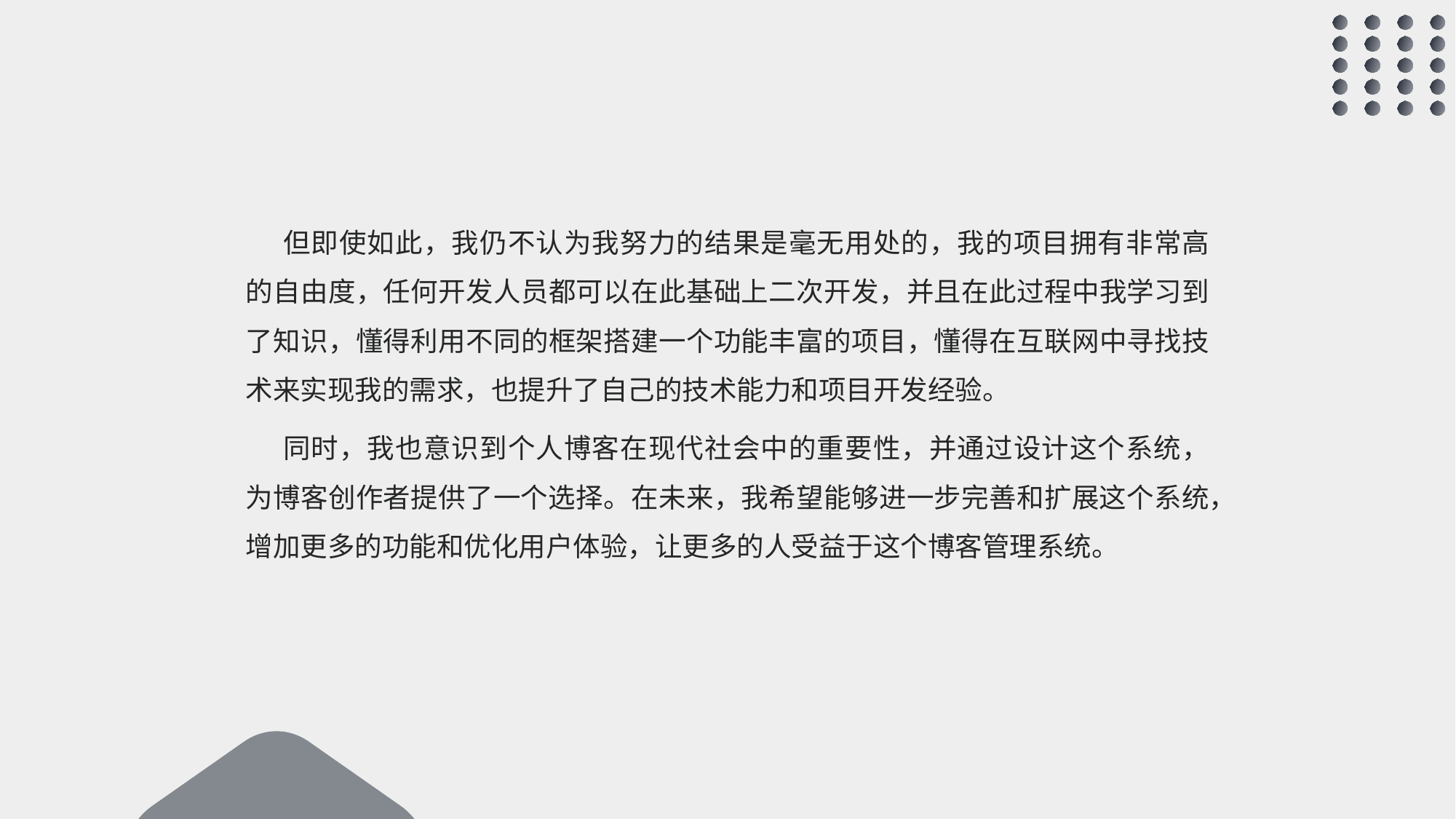

但即使如此，我仍不认为我努力的结果是毫无用处的，我的项目拥有非常高的自由度，任何开发人员都可以在此基础上二次开发，并且在此过程中我学习到了知识，懂得利用不同的框架搭建一个功能丰富的项目，懂得在互联网中寻找技术来实现我的需求，也提升了自己的技术能力和项目开发经验。
同时，我也意识到个人博客在现代社会中的重要性，并通过设计这个系统，为博客创作者提供了一个选择。在未来，我希望能够进一步完善和扩展这个系统，增加更多的功能和优化用户体验，让更多的人受益于这个博客管理系统。